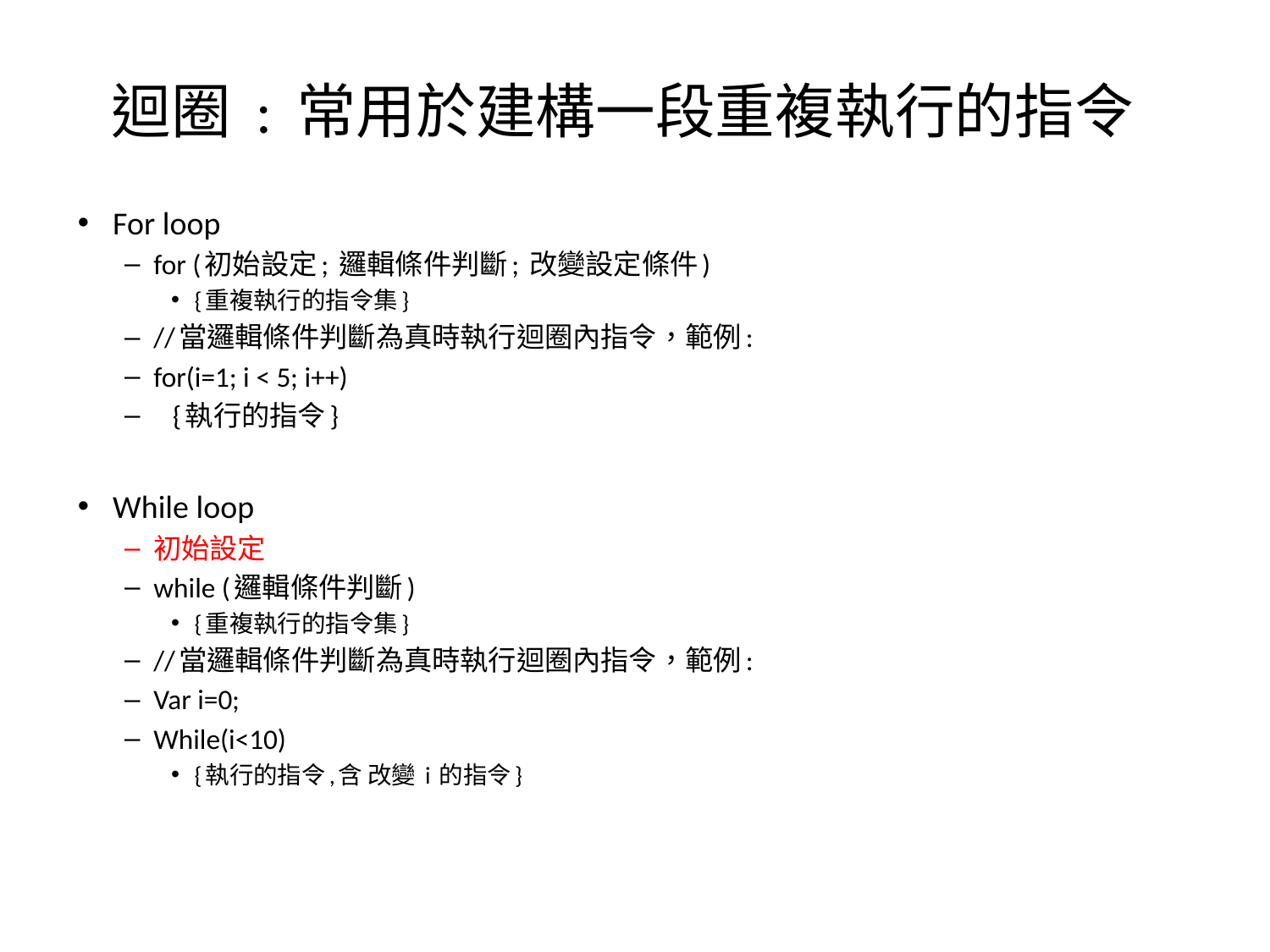

# 迴圈 : 常用於建構一段重複執行的指令
For loop
for (初始設定; 邏輯條件判斷; 改變設定條件)
{重複執行的指令集}
//當邏輯條件判斷為真時執行迴圈內指令，範例:
for(i=1; i < 5; i++)
   {執行的指令}

While loop
初始設定
while (邏輯條件判斷)
{重複執行的指令集}
//當邏輯條件判斷為真時執行迴圈內指令，範例:
Var i=0;
While(i<10)
{執行的指令,含 改變 i 的指令}